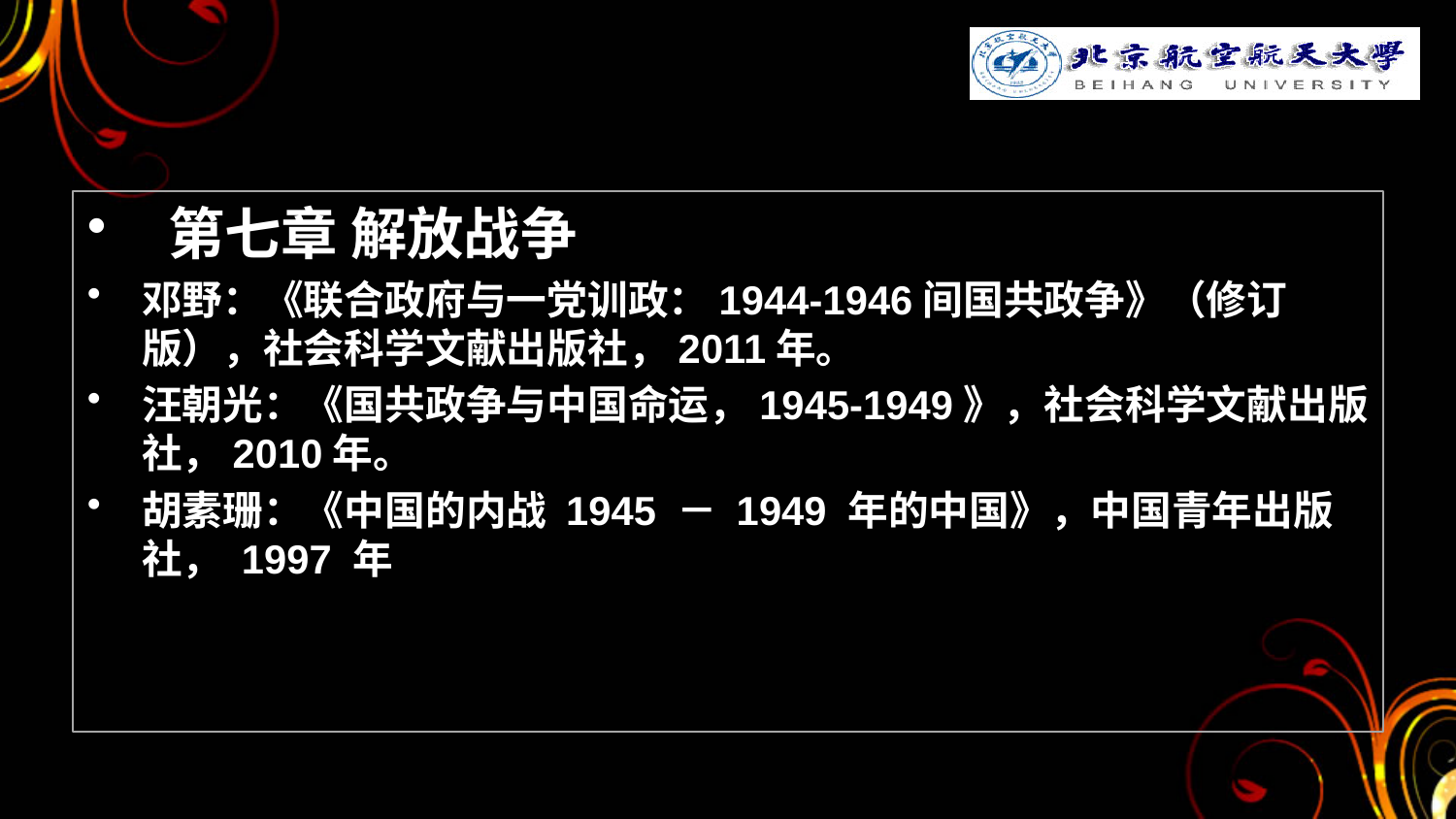

#
 第七章 解放战争
邓野：《联合政府与一党训政：1944-1946间国共政争》（修订版），社会科学文献出版社，2011年。
汪朝光：《国共政争与中国命运，1945-1949》，社会科学文献出版社，2010年。
胡素珊：《中国的内战 1945 － 1949 年的中国》，中国青年出版社， 1997 年